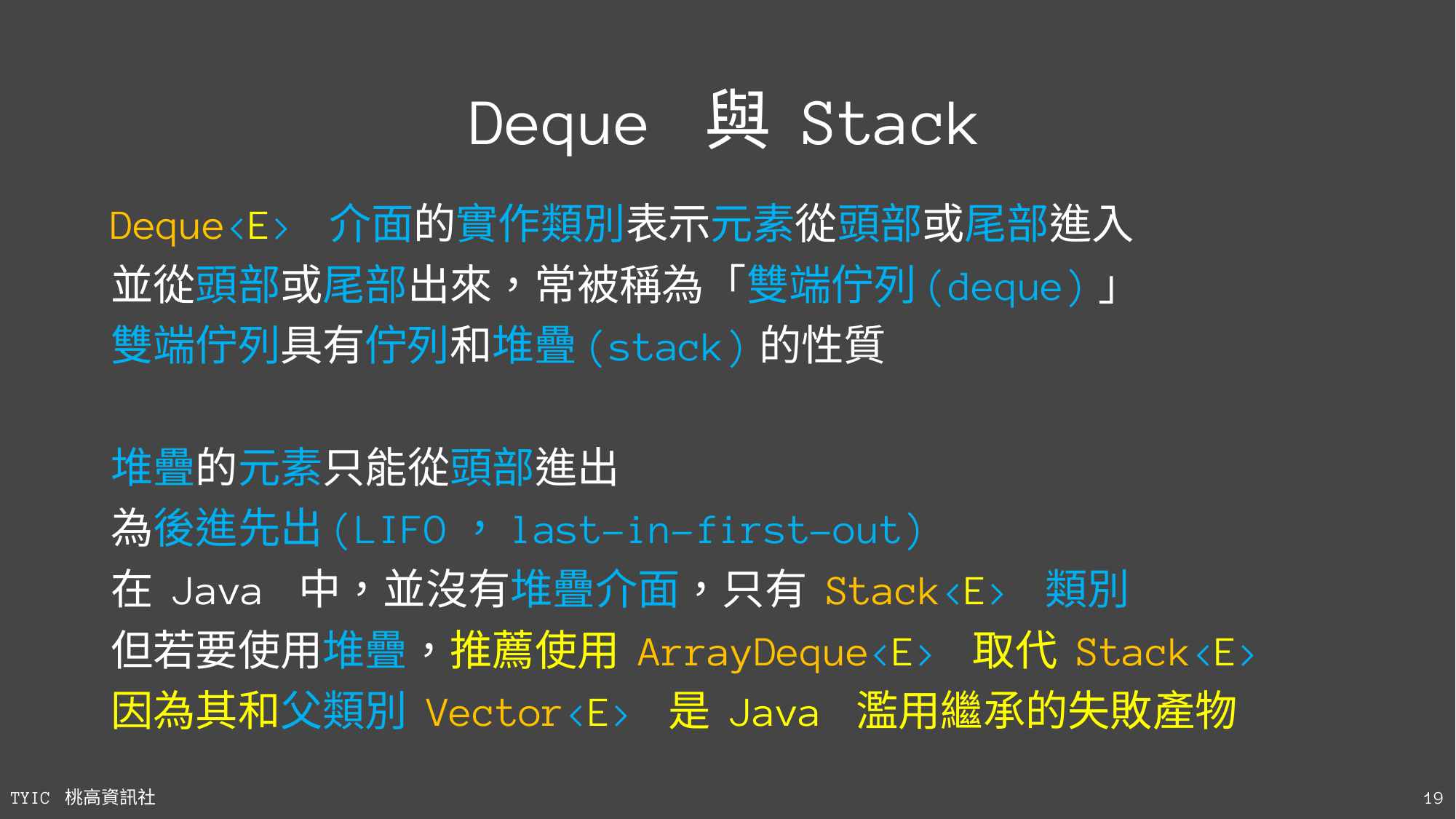

# Deque 與 Stack
Deque<E> 介面的實作類別表示元素從頭部或尾部進入
並從頭部或尾部出來，常被稱為「雙端佇列(deque)」
雙端佇列具有佇列和堆疊(stack)的性質

堆疊的元素只能從頭部進出
為後進先出(LIFO，last-in-first-out)
在 Java 中，並沒有堆疊介面，只有 Stack<E> 類別
但若要使用堆疊，推薦使用 ArrayDeque<E> 取代 Stack<E>
因為其和父類別 Vector<E> 是 Java 濫用繼承的失敗產物